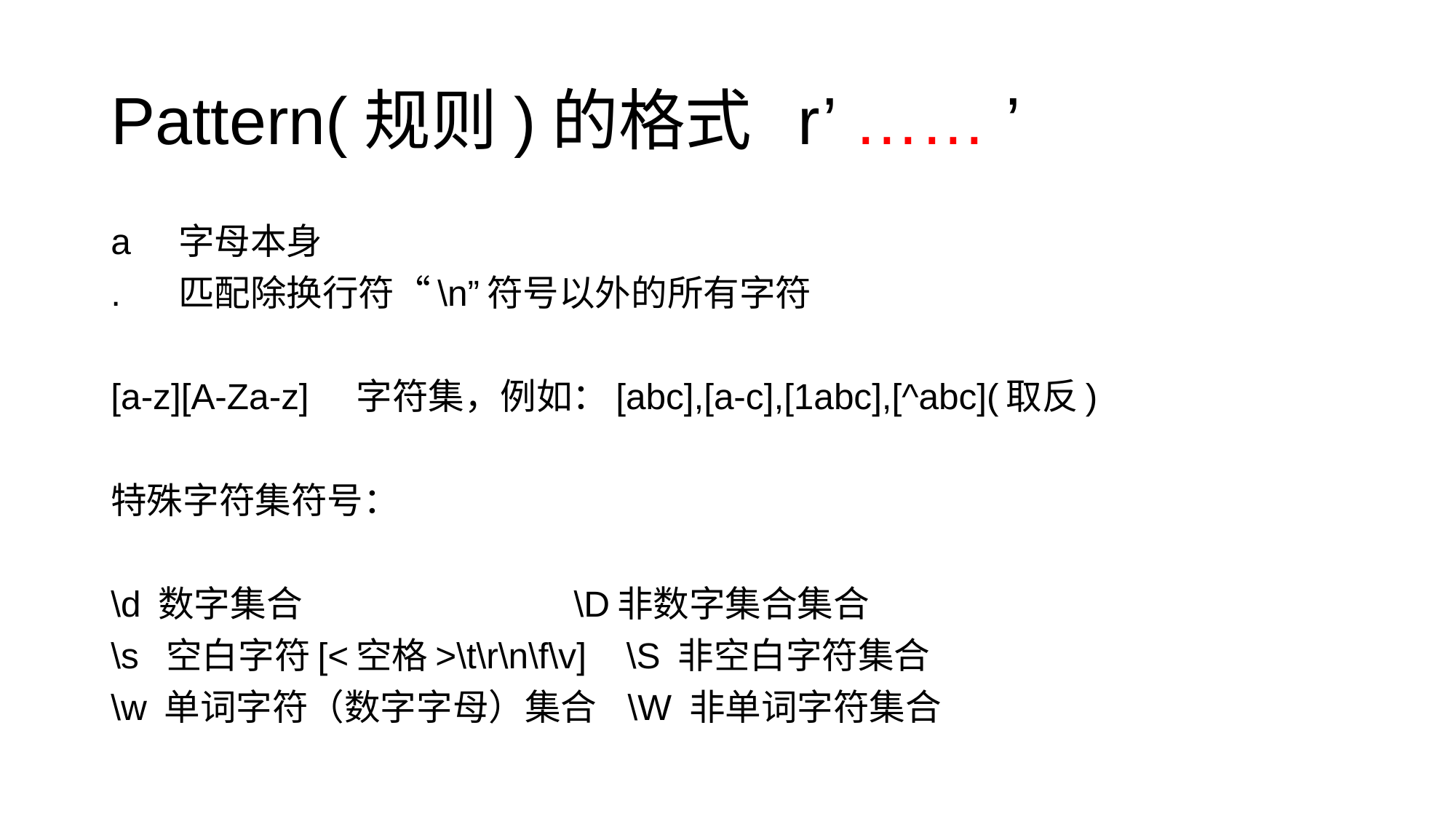

# Pattern(规则)的格式  r’ …… ’
a    字母本身
.     匹配除换行符“\n”符号以外的所有字符

[a-z][A-Za-z]    字符集，例如：[abc],[a-c],[1abc],[^abc](取反)

特殊字符集符号：

\d 数字集合                                 \D非数字集合集合
\s  空白字符[<空格>\t\r\n\f\v]    \S 非空白字符集合
\w 单词字符（数字字母）集合   \W 非单词字符集合